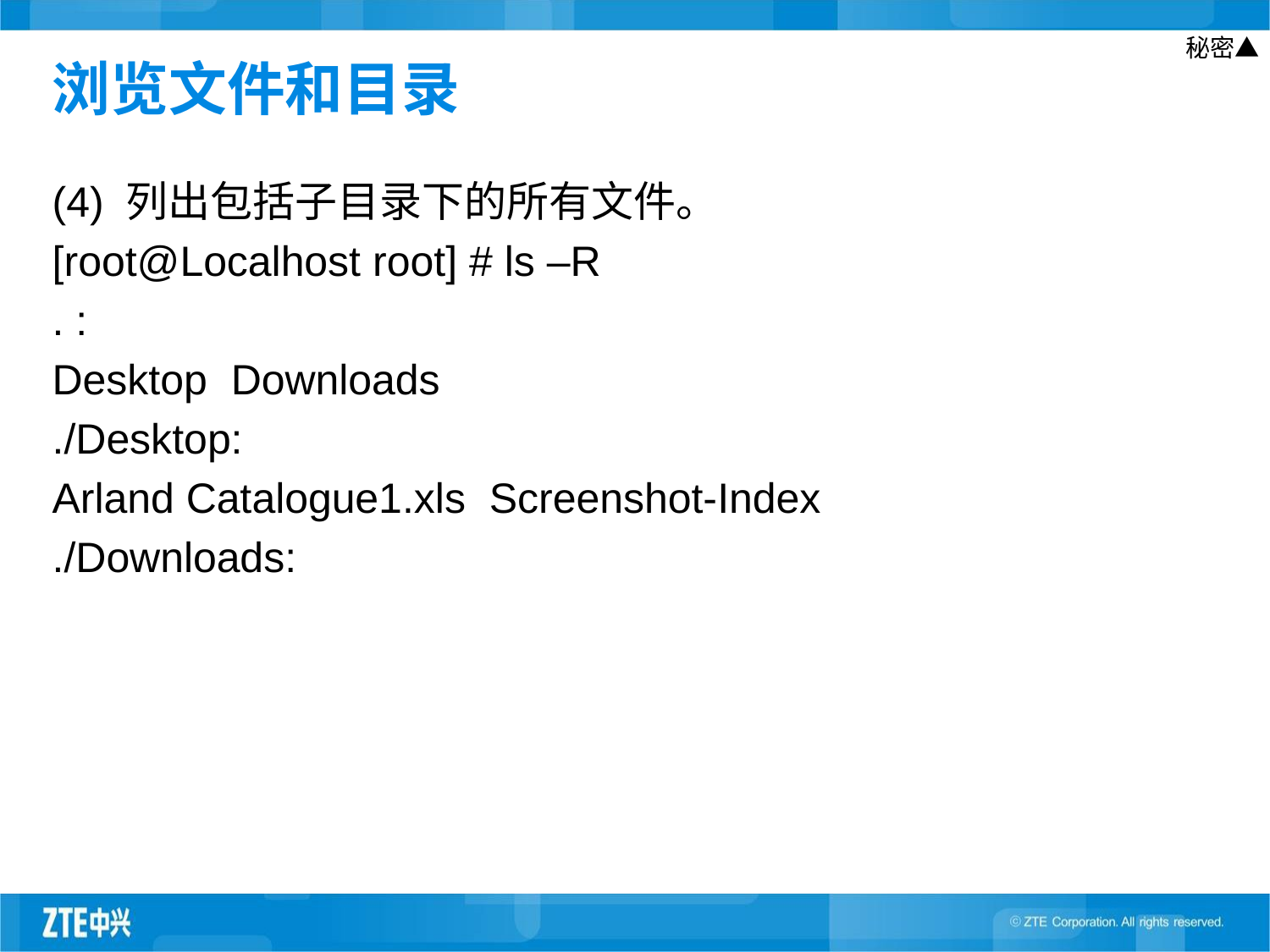

# 浏览文件和目录
(4) 列出包括子目录下的所有文件。
[root@Localhost root] # ls –R
. :
Desktop  Downloads
./Desktop:
Arland Catalogue1.xls  Screenshot-Index
./Downloads: